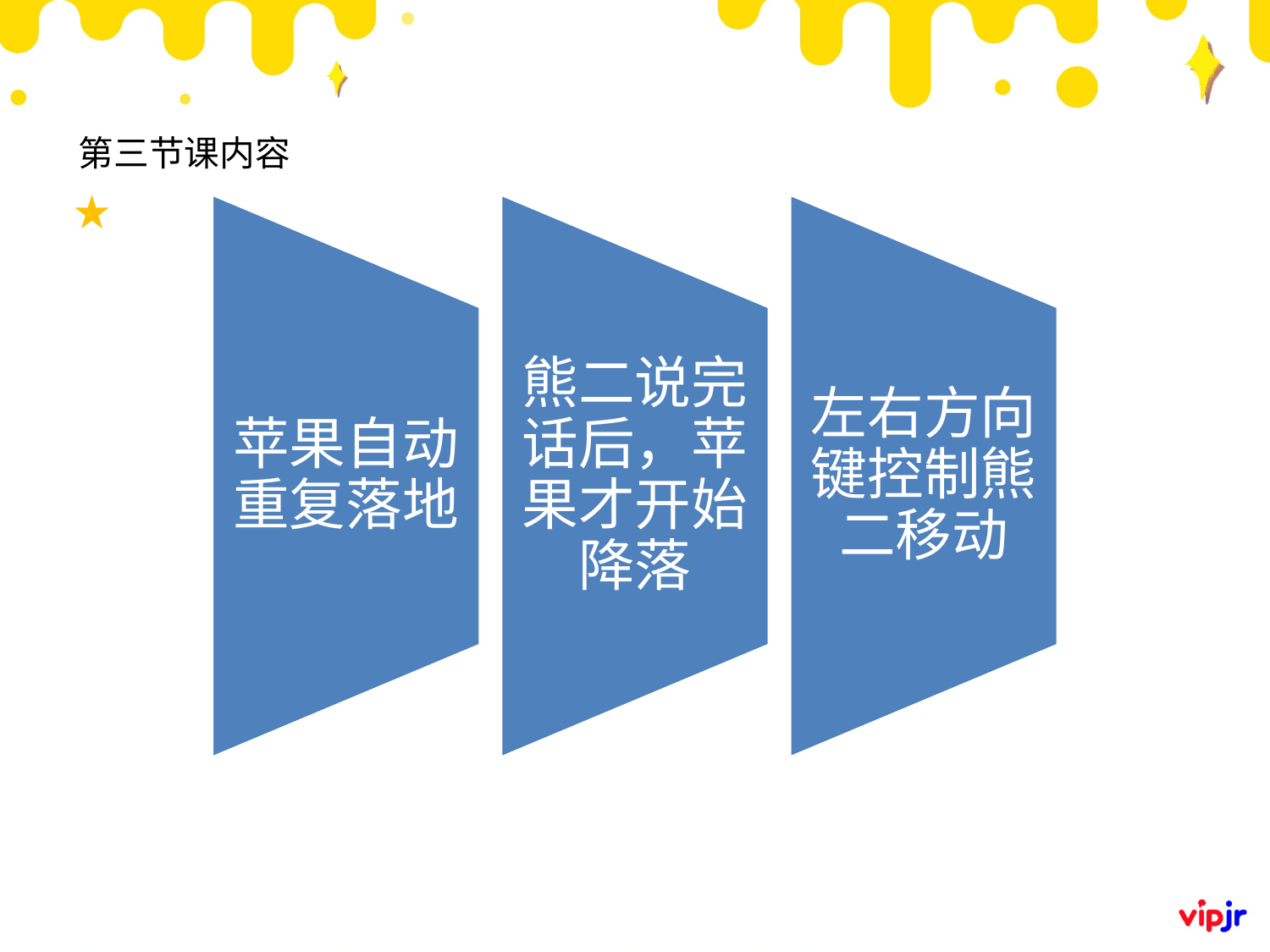

第三节课内容
苹果自动重复落地
熊二说完话后，苹果才开始降落
左右方向键控制熊二移动